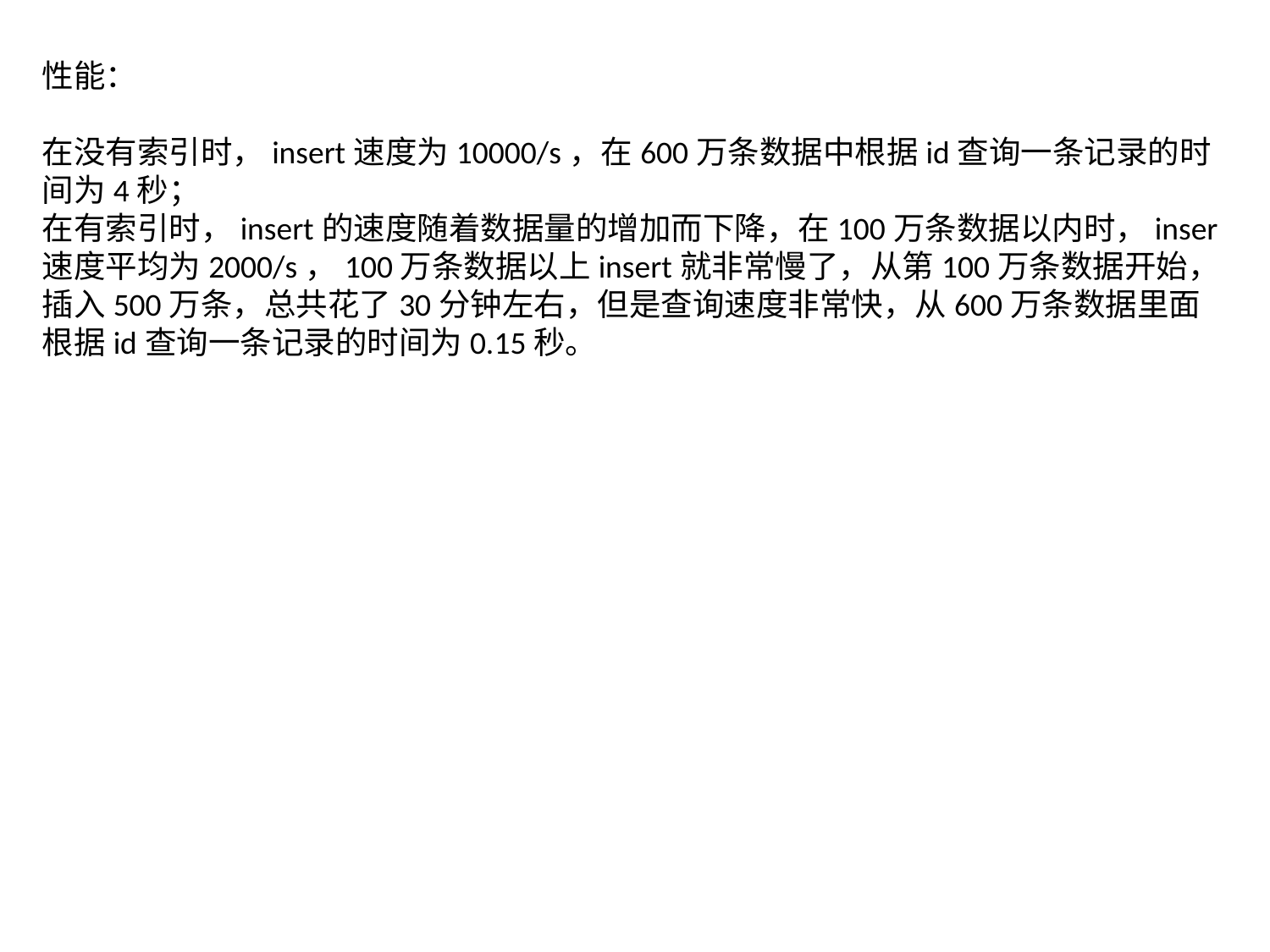

性能：

在没有索引时，insert速度为10000/s，在600万条数据中根据id查询一条记录的时间为4秒；
在有索引时，insert的速度随着数据量的增加而下降，在100万条数据以内时，inser速度平均为2000/s，100万条数据以上insert就非常慢了，从第100万条数据开始，插入500万条，总共花了30分钟左右，但是查询速度非常快，从600万条数据里面根据id查询一条记录的时间为0.15秒。